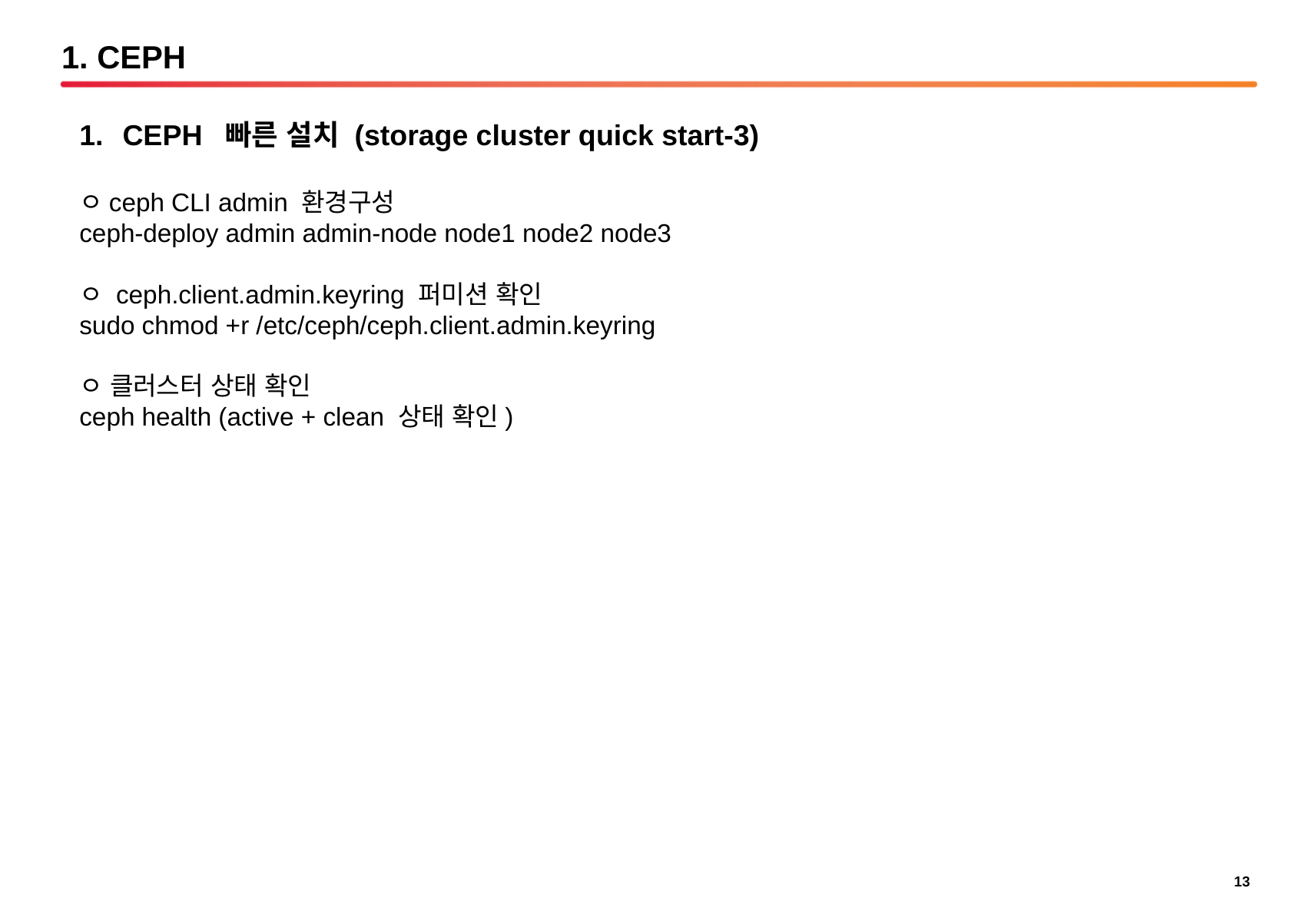

# 1. CEPH
CEPH  빠른 설치 (storage cluster quick start-3)

ㅇceph CLI admin 환경구성
ceph-deploy admin admin-node node1 node2 node3

ㅇ ceph.client.admin.keyring 퍼미션 확인
sudo chmod +r /etc/ceph/ceph.client.admin.keyring

ㅇ 클러스터 상태 확인
ceph health (active + clean 상태 확인)